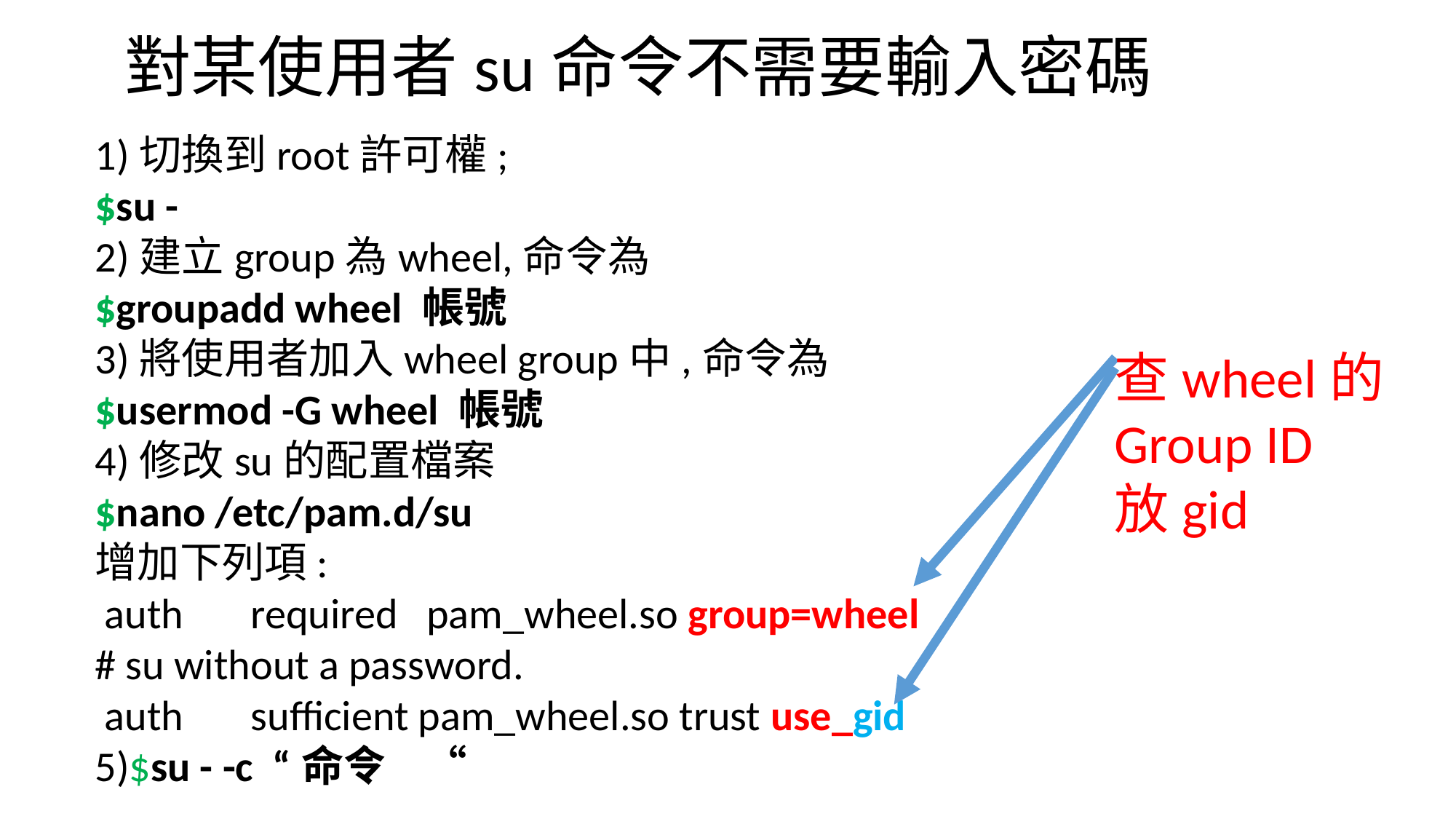

# 對某使用者su命令不需要輸入密碼
1)切換到root許可權;
$su -
2)建立group為wheel,命令為
$groupadd wheel 帳號
3)將使用者加入wheel group中,命令為
$usermod -G wheel 帳號
4)修改su的配置檔案
$nano /etc/pam.d/su
增加下列項:
 auth       required   pam_wheel.so group=wheel
# su without a password.
 auth       sufficient pam_wheel.so trust use_gid
5)$su - -c  “命令    “
查wheel的
Group ID
放gid